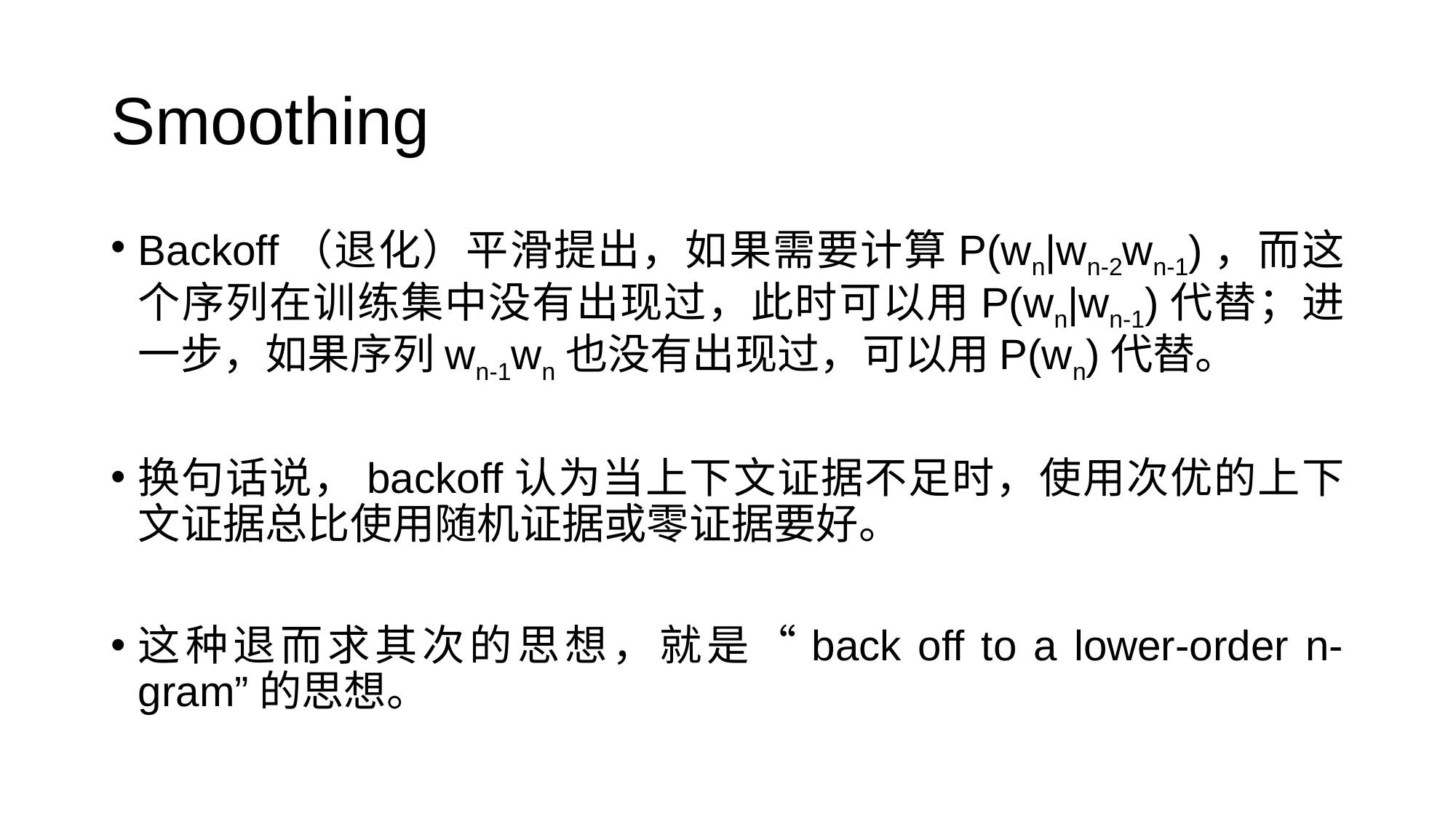

# Smoothing
Backoff（退化）平滑提出，如果需要计算P(wn|wn-2wn-1)，而这个序列在训练集中没有出现过，此时可以用P(wn|wn-1)代替；进一步，如果序列wn-1wn也没有出现过，可以用P(wn)代替。

换句话说，backoff认为当上下文证据不足时，使用次优的上下文证据总比使用随机证据或零证据要好。

这种退而求其次的思想，就是“back off to a lower-order n-gram”的思想。